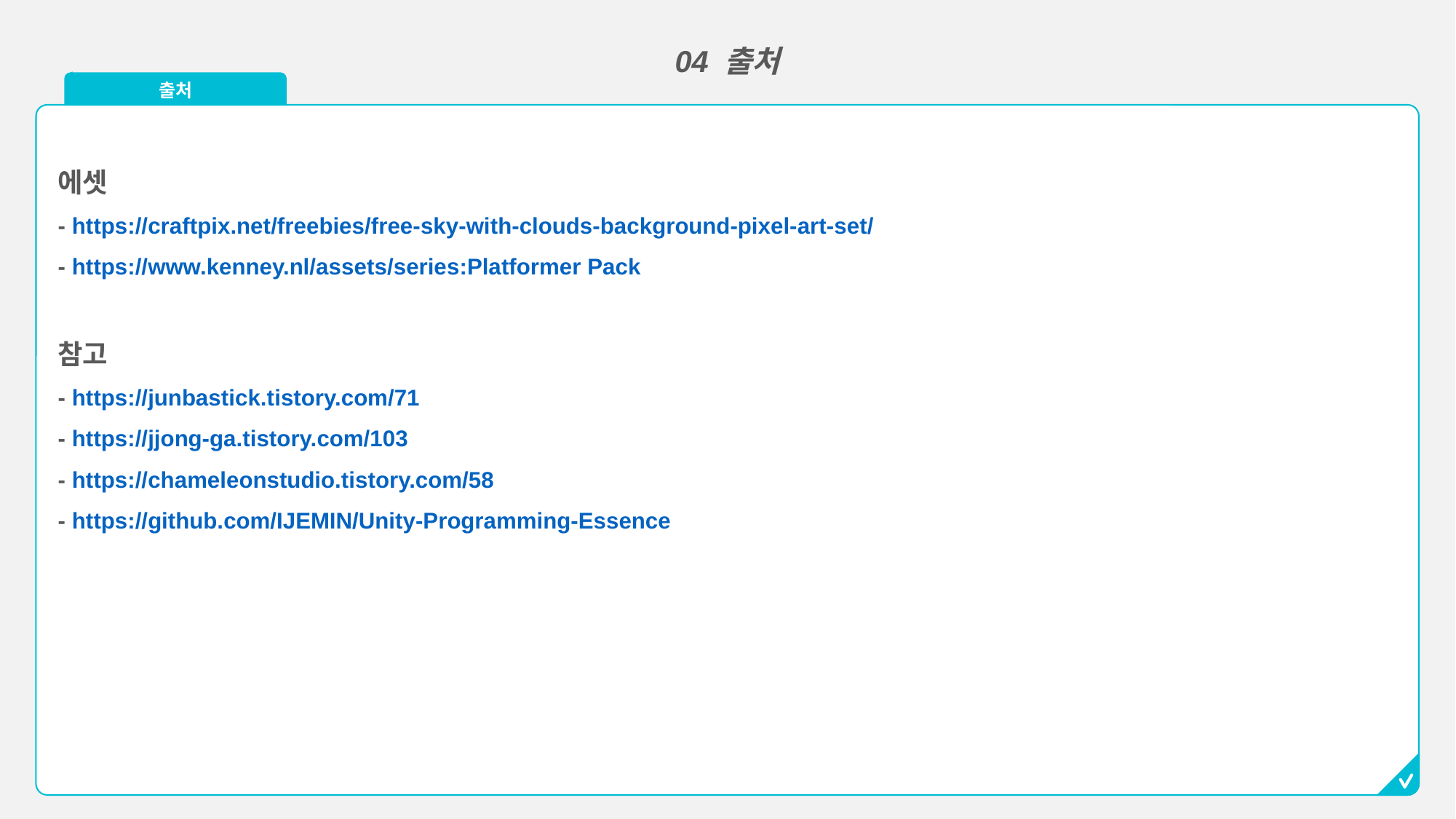

04 출처
출처

에셋
- https://craftpix.net/freebies/free-sky-with-clouds-background-pixel-art-set/
- https://www.kenney.nl/assets/series:Platformer Pack

참고
- https://junbastick.tistory.com/71
- https://jjong-ga.tistory.com/103
- https://chameleonstudio.tistory.com/58
- https://github.com/IJEMIN/Unity-Programming-Essence